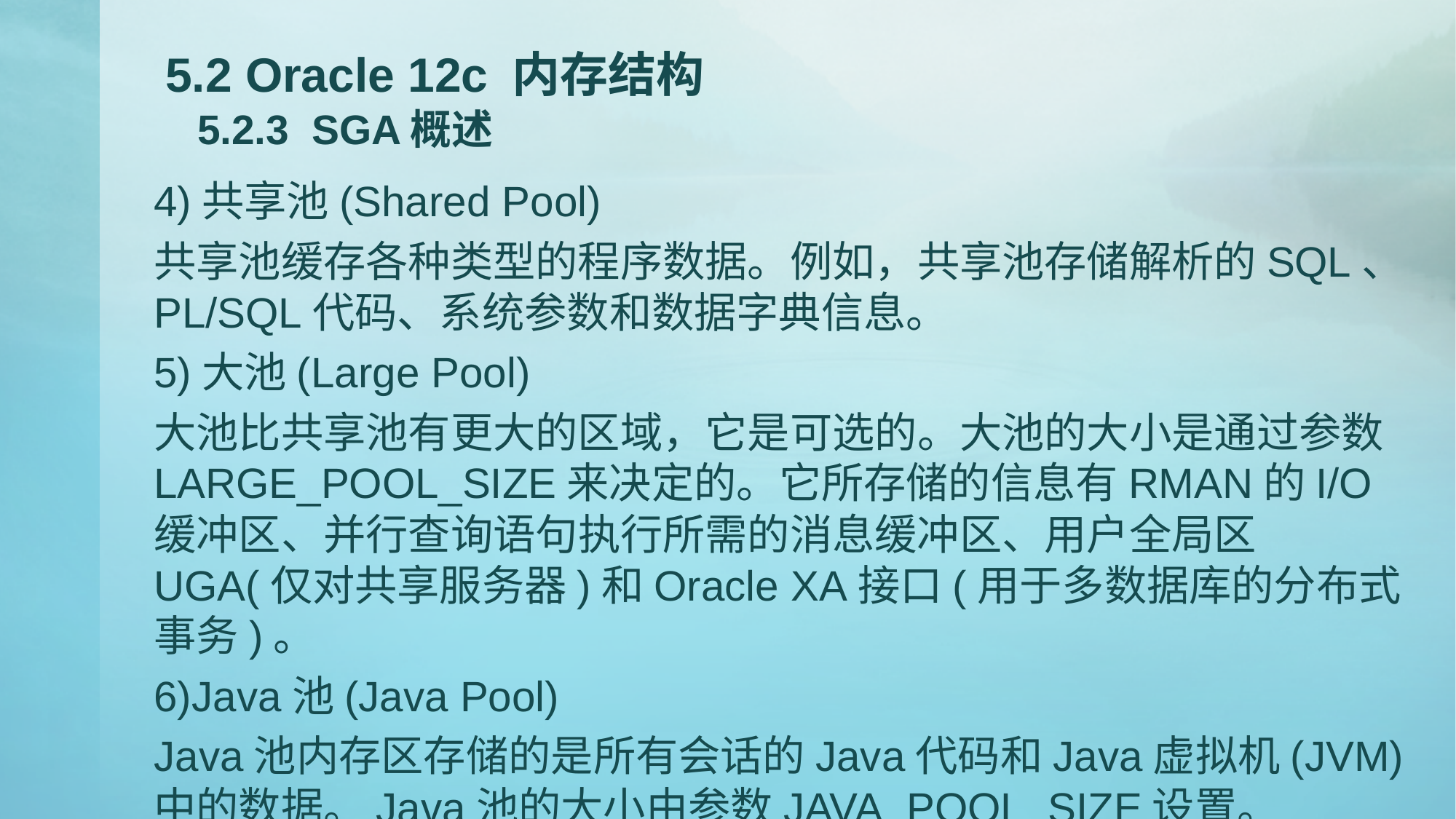

# 5.2 Oracle 12c 内存结构 5.2.3  SGA概述
4)共享池(Shared Pool)
共享池缓存各种类型的程序数据。例如，共享池存储解析的SQL、PL/SQL代码、系统参数和数据字典信息。
5)大池(Large Pool)
大池比共享池有更大的区域，它是可选的。大池的大小是通过参数LARGE_POOL_SIZE来决定的。它所存储的信息有RMAN的I/O缓冲区、并行查询语句执行所需的消息缓冲区、用户全局区UGA(仅对共享服务器)和Oracle XA接口(用于多数据库的分布式事务)。
6)Java池(Java Pool)
Java池内存区存储的是所有会话的Java代码和Java虚拟机(JVM)中的数据。Java池的大小由参数JAVA_POOL_SIZE设置。